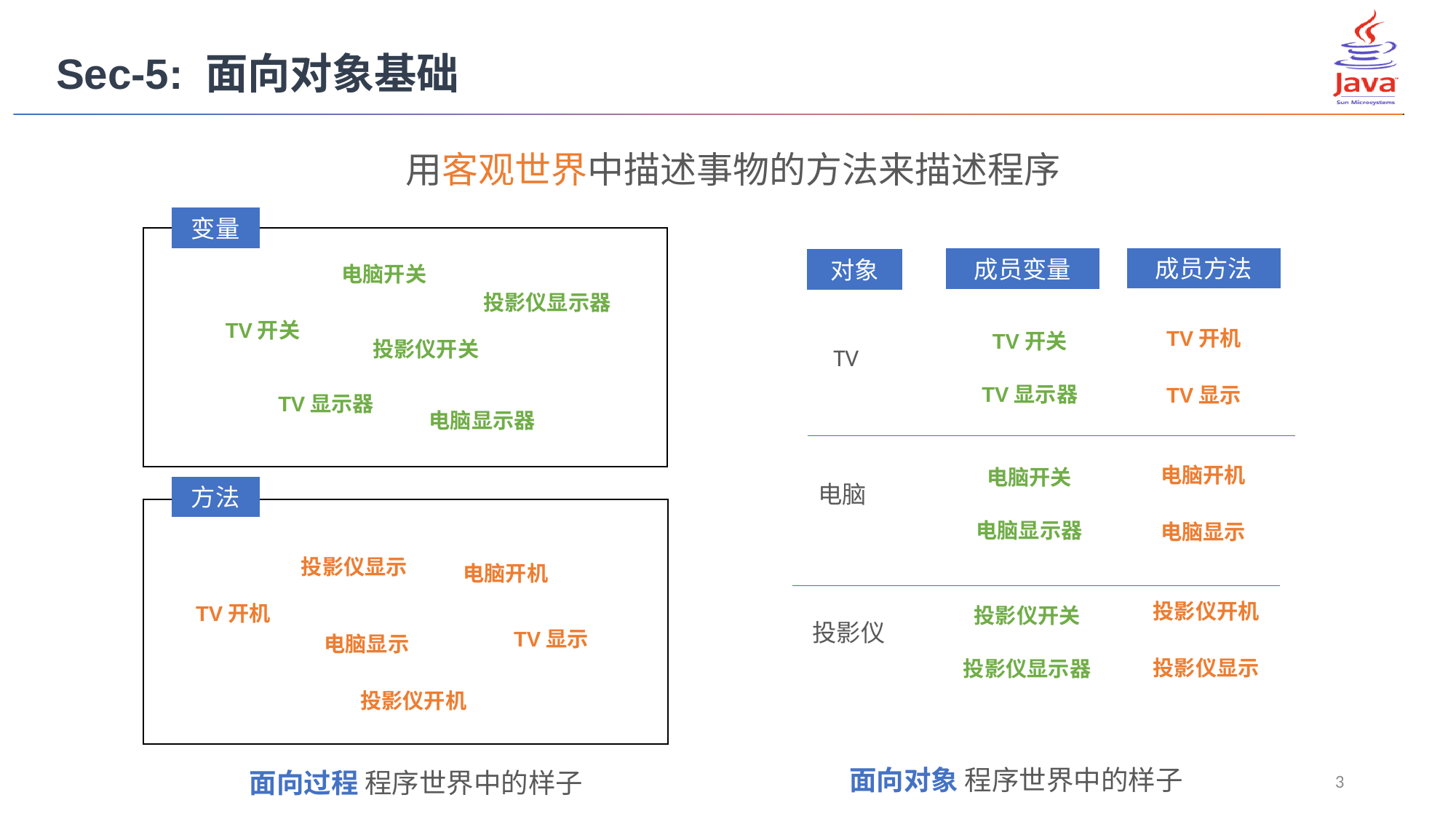

Sec-5: 面向对象基础
 用客观世界中描述事物的方法来描述程序
变量

电脑开关
投影仪显示器
TV开关
投影仪开关
TV显示器
电脑显示器
成员方法
成员变量
对象
TV开机
TV开关
TV
TV显示器
TV显示
电脑开机
电脑开关
电脑
电脑显示器
电脑显示
投影仪开机
投影仪开关
投影仪
投影仪显示
投影仪显示器
方法

投影仪显示
电脑开机
TV开机
TV显示
电脑显示
投影仪开机
面向对象 程序世界中的样子
3
面向过程 程序世界中的样子